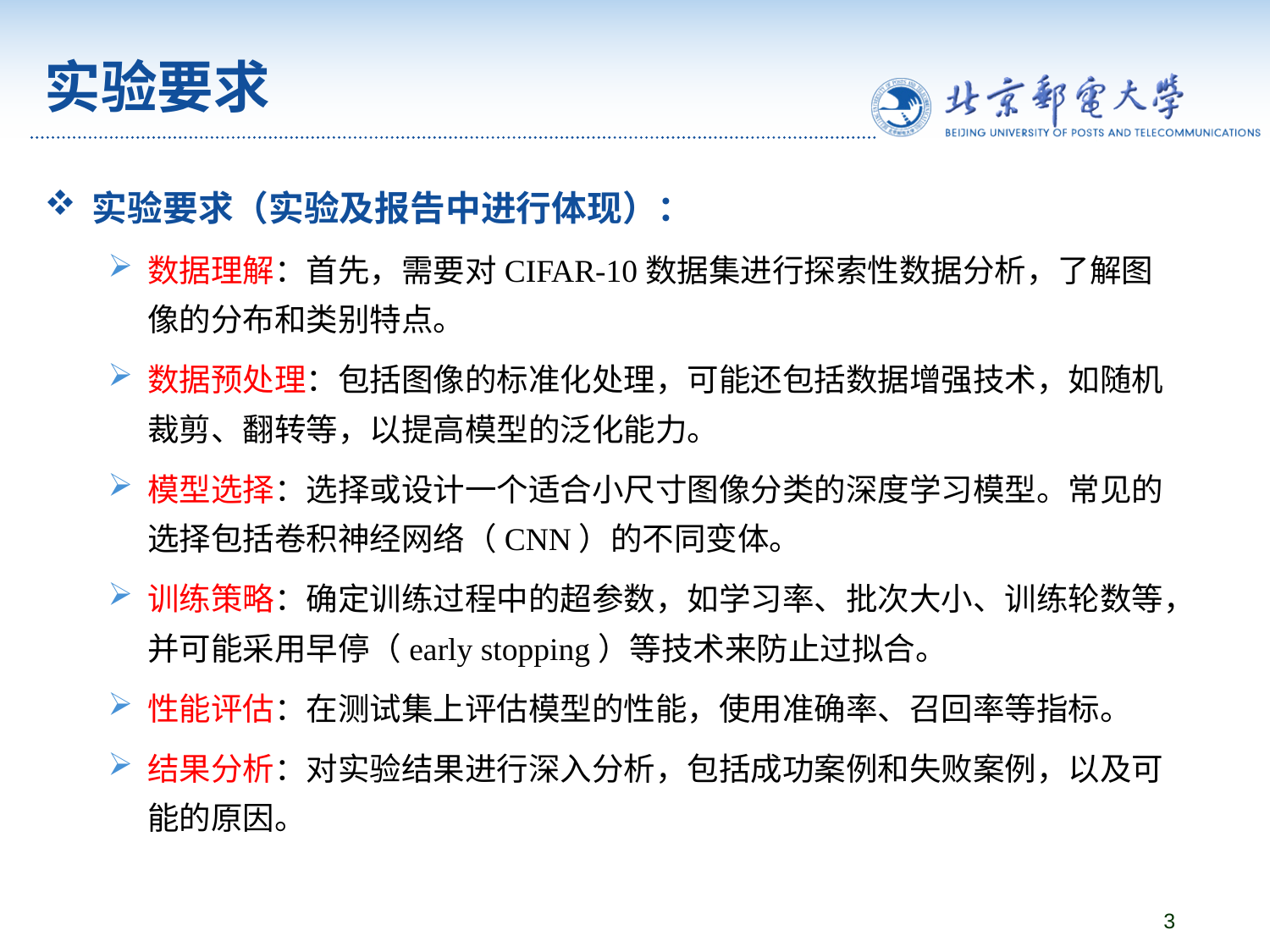

# 实验要求
实验要求（实验及报告中进行体现）：
数据理解：首先，需要对CIFAR-10数据集进行探索性数据分析，了解图像的分布和类别特点。
数据预处理：包括图像的标准化处理，可能还包括数据增强技术，如随机裁剪、翻转等，以提高模型的泛化能力。
模型选择：选择或设计一个适合小尺寸图像分类的深度学习模型。常见的选择包括卷积神经网络（CNN）的不同变体。
训练策略：确定训练过程中的超参数，如学习率、批次大小、训练轮数等，并可能采用早停（early stopping）等技术来防止过拟合。
性能评估：在测试集上评估模型的性能，使用准确率、召回率等指标。
结果分析：对实验结果进行深入分析，包括成功案例和失败案例，以及可能的原因。
3